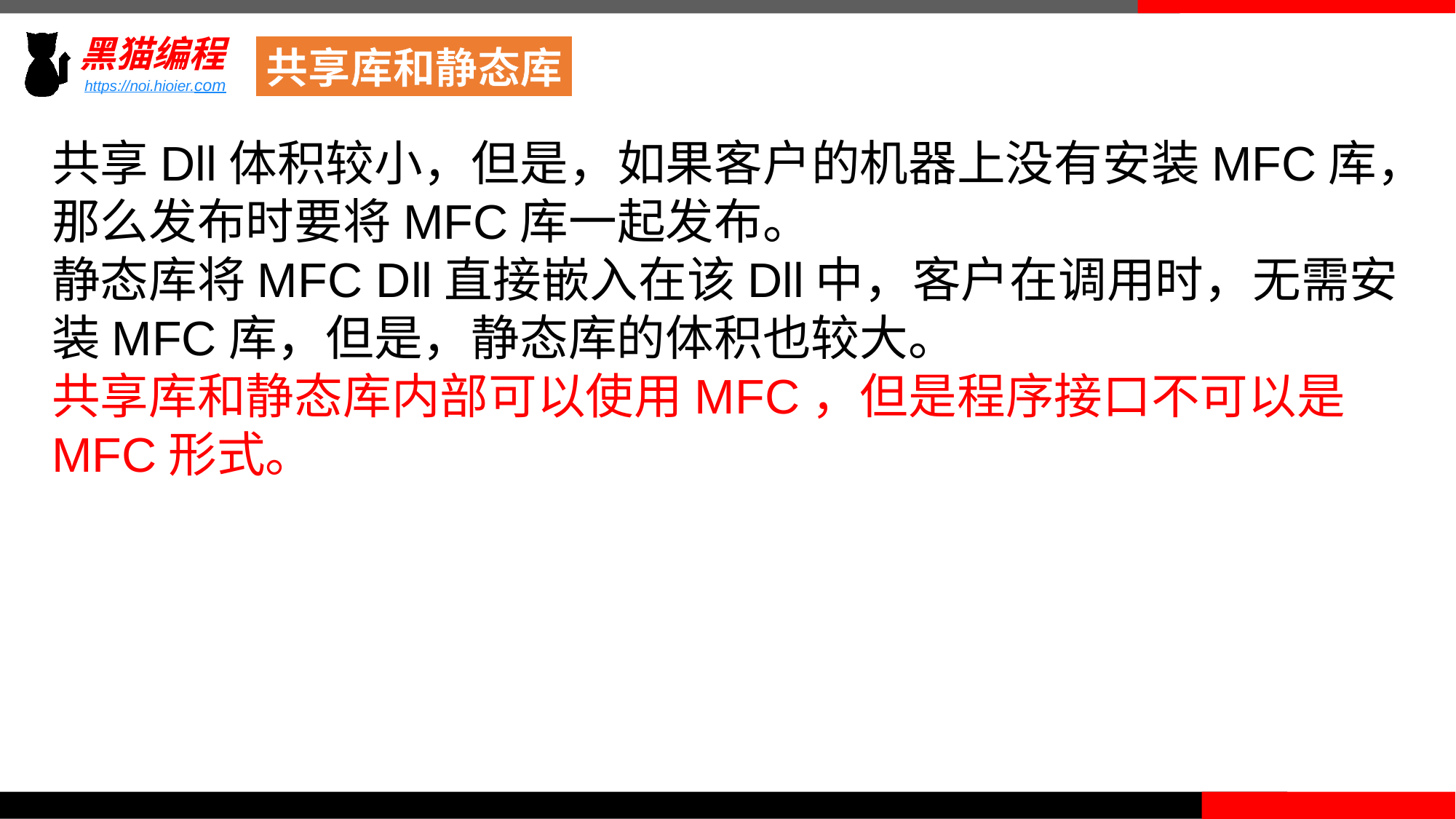

共享库和静态库
共享Dll体积较小，但是，如果客户的机器上没有安装MFC库，
那么发布时要将MFC库一起发布。
静态库将MFC Dll直接嵌入在该Dll中，客户在调用时，无需安
装MFC库，但是，静态库的体积也较大。
共享库和静态库内部可以使用MFC，但是程序接口不可以是
MFC形式。